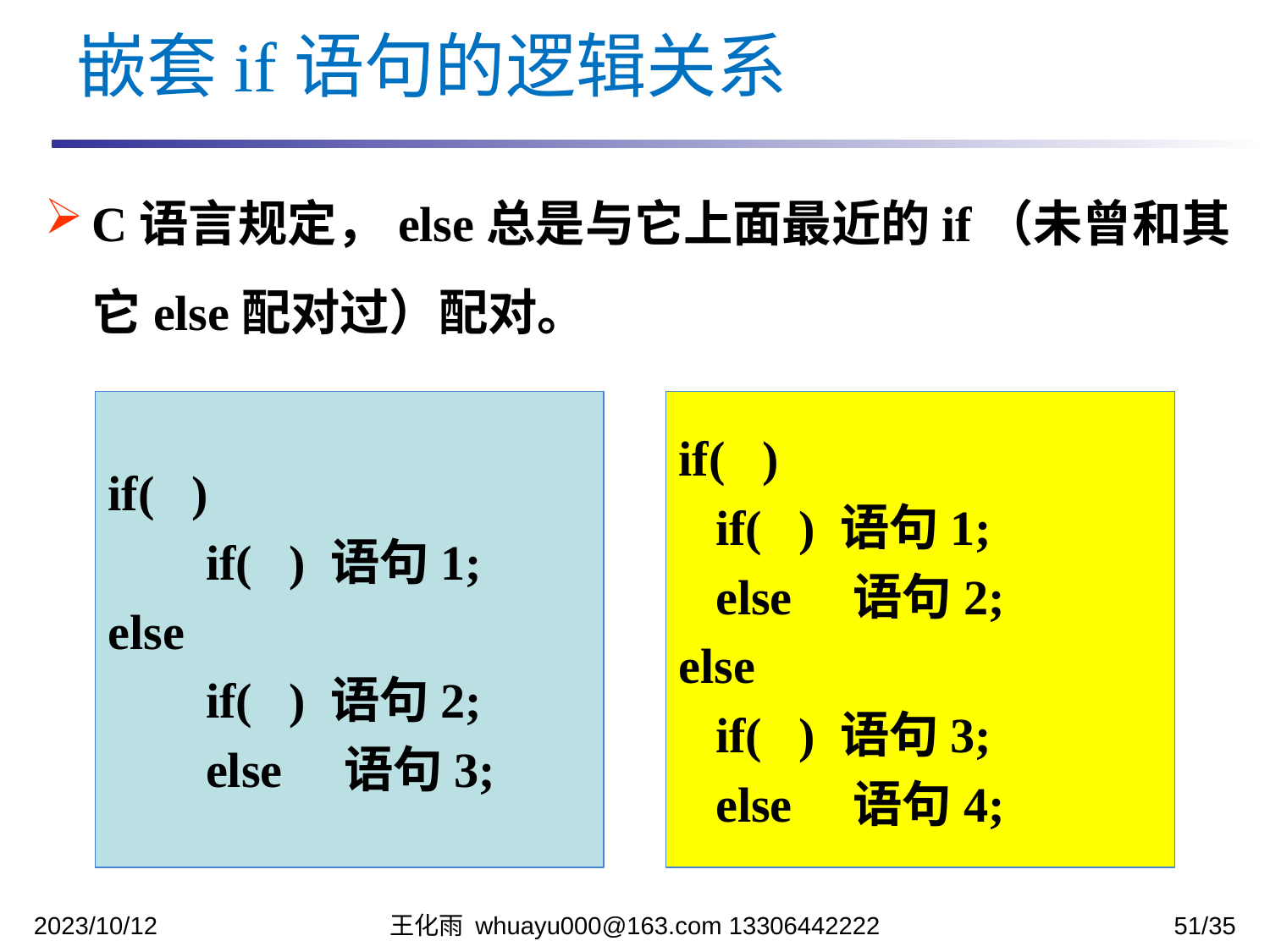

嵌套if语句的逻辑关系
C语言规定，else总是与它上面最近的if（未曾和其它else配对过）配对。

if(   )
        if(   ) 语句1;
else
        if(   ) 语句2;
        else    语句3;
if(   )
   if(   ) 语句1;
   else    语句2;
else
   if(   ) 语句3;
   else    语句4;
2023/10/12
王化雨 whuayu000@163.com 13306442222
51/35